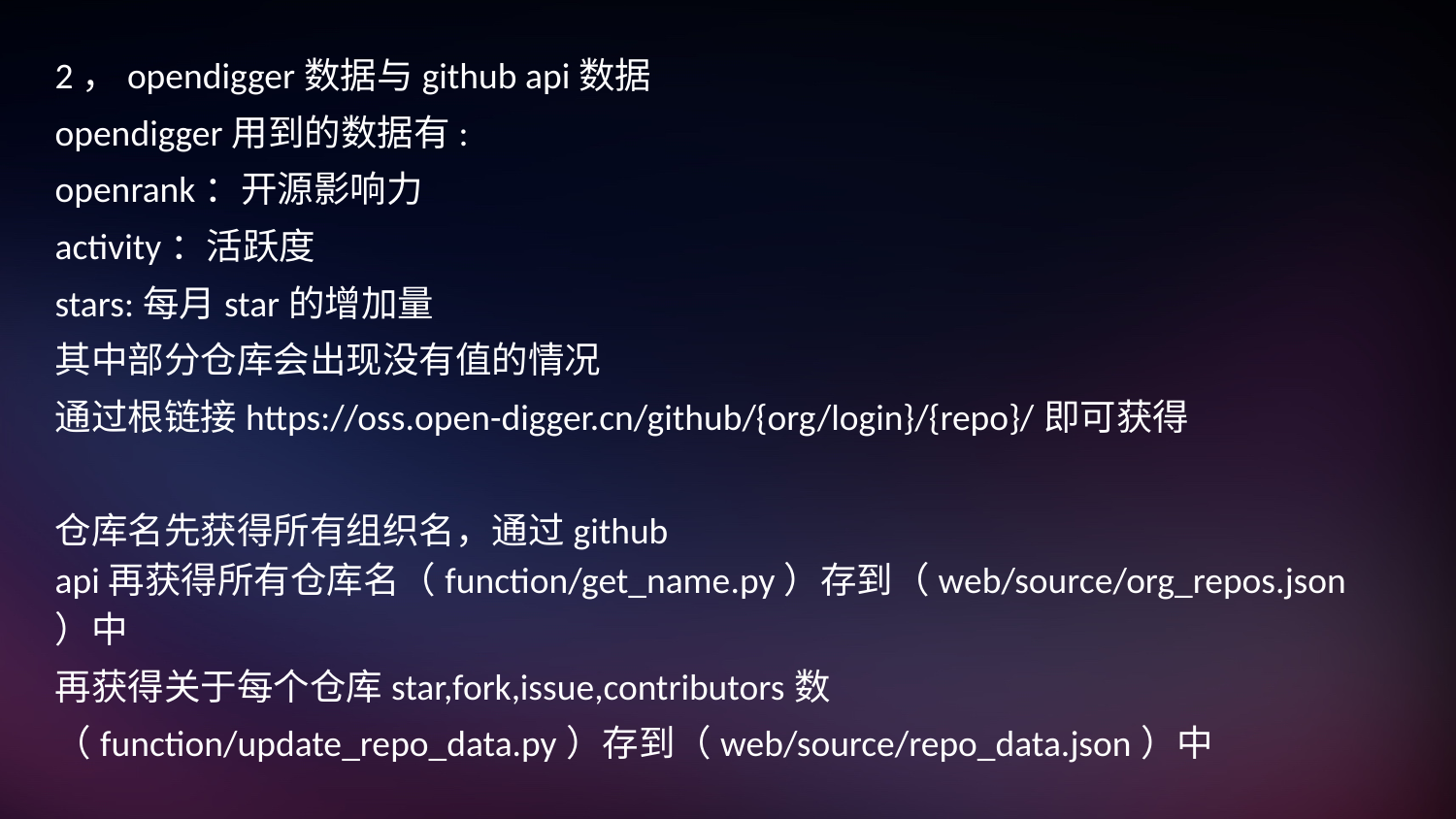

2，opendigger数据与github api数据
opendigger用到的数据有:
openrank：开源影响力
activity：活跃度
stars:每月star的增加量
其中部分仓库会出现没有值的情况
通过根链接https://oss.open-digger.cn/github/{org/login}/{repo}/即可获得

仓库名先获得所有组织名，通过github api再获得所有仓库名（function/get_name.py）存到（web/source/org_repos.json）中
再获得关于每个仓库star,fork,issue,contributors数
（function/update_repo_data.py）存到（web/source/repo_data.json）中